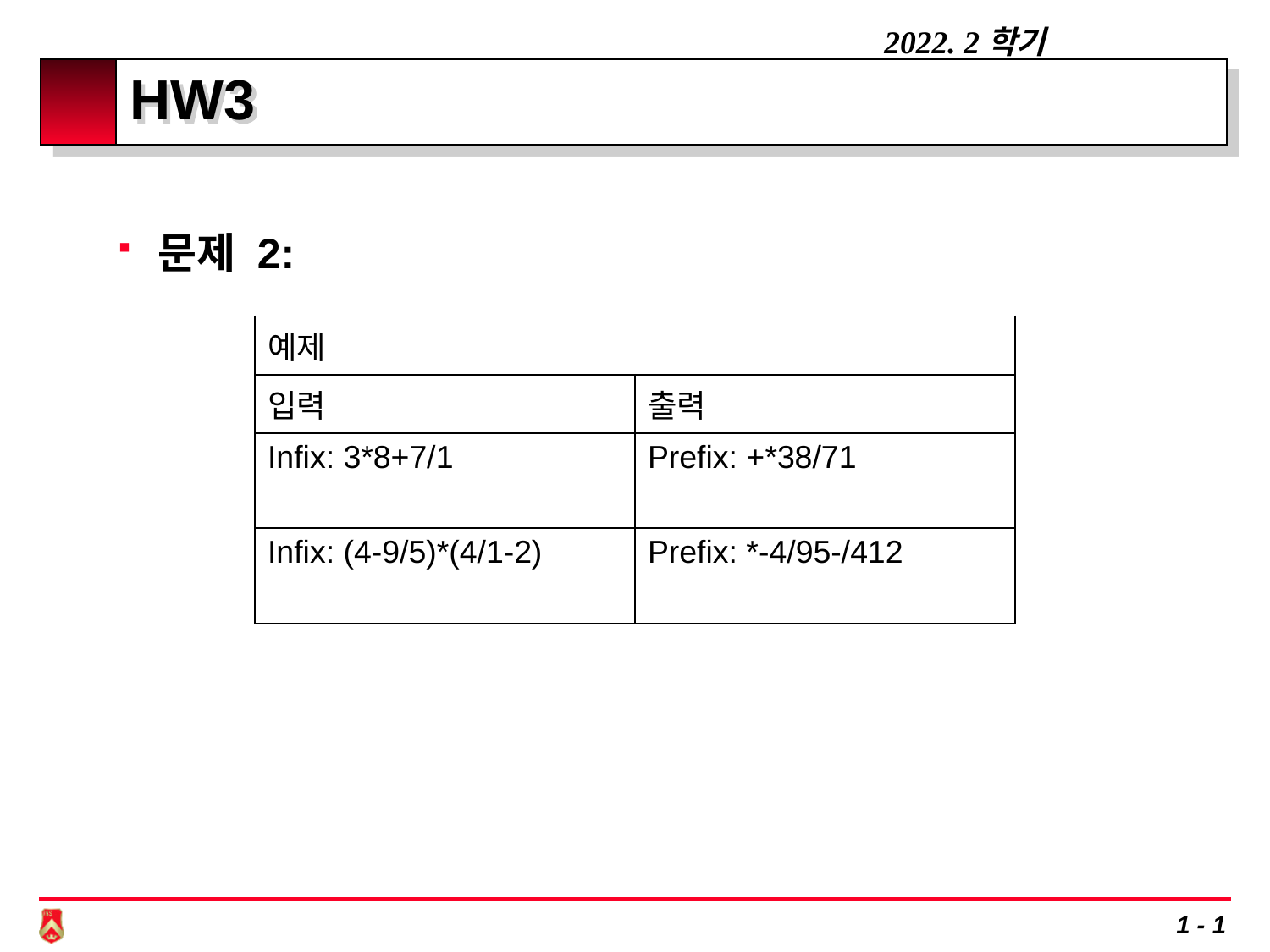

# HW3

문제 2:

| 예제 |  |
| --- | --- |
| 입력 | 출력 |
| Infix: 3\*8+7/1 | Prefix: +\*38/71 |
| Infix: (4-9/5)\*(4/1-2) | Prefix: \*-4/95-/412 |
1 - 1